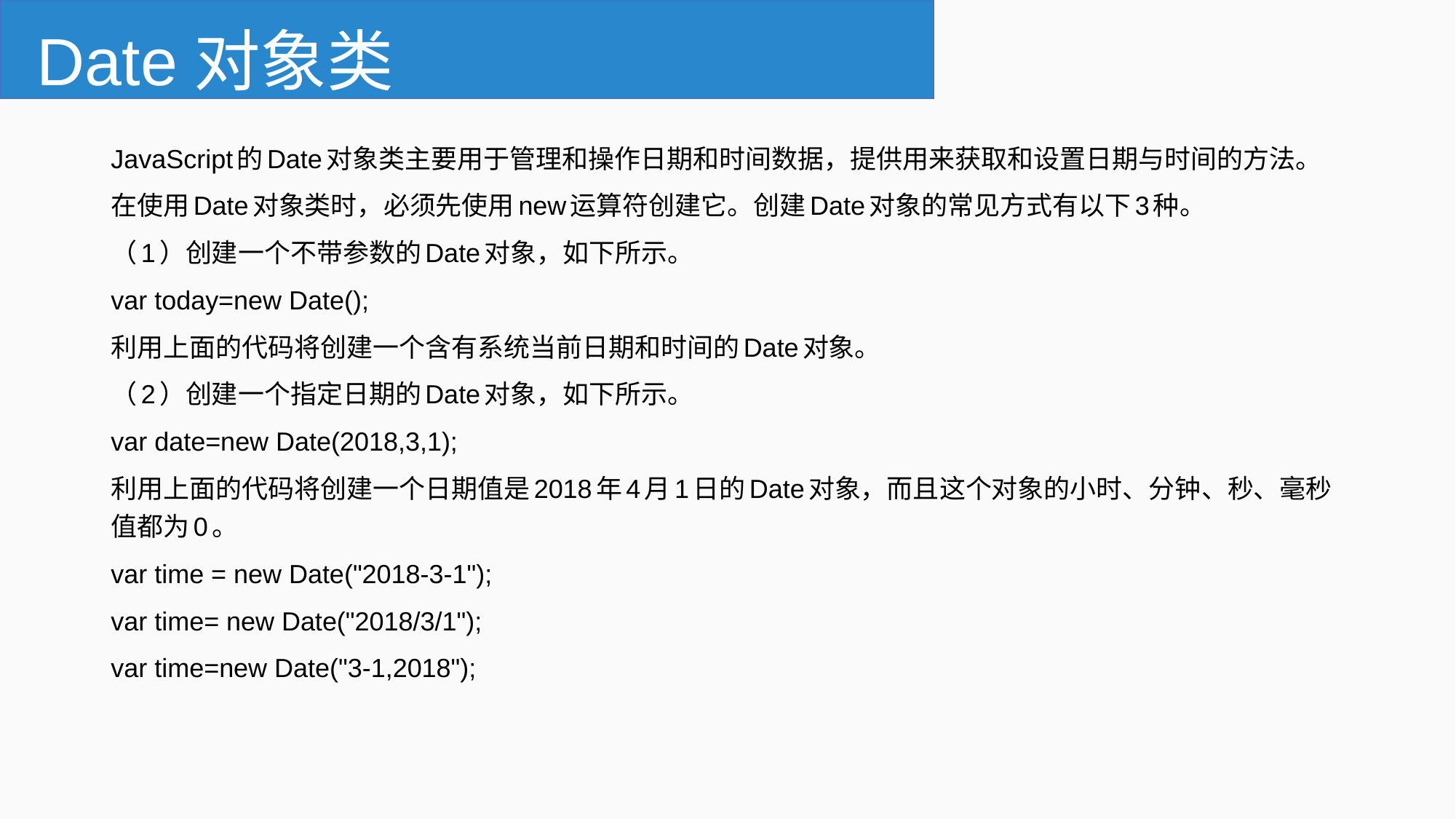

# Date对象类
JavaScript的Date对象类主要用于管理和操作日期和时间数据，提供用来获取和设置日期与时间的方法。
在使用Date对象类时，必须先使用new运算符创建它。创建Date对象的常见方式有以下3种。
（1）创建一个不带参数的Date对象，如下所示。
var today=new Date();
利用上面的代码将创建一个含有系统当前日期和时间的Date对象。
（2）创建一个指定日期的Date对象，如下所示。
var date=new Date(2018,3,1);
利用上面的代码将创建一个日期值是2018年4月1日的Date对象，而且这个对象的小时、分钟、秒、毫秒值都为0。
var time = new Date("2018-3-1");
var time= new Date("2018/3/1");
var time=new Date("3-1,2018");